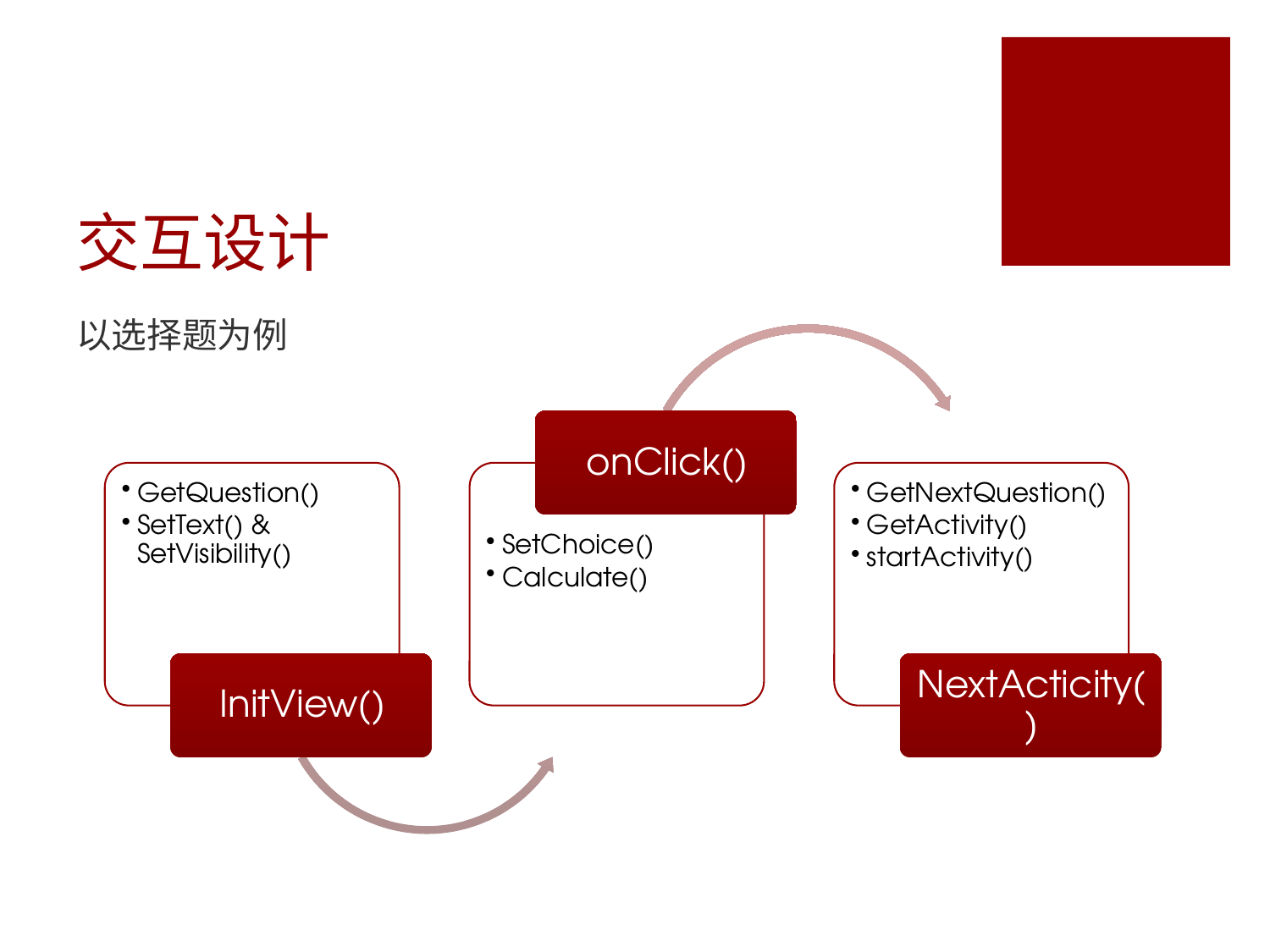

# 交互设计
GetQuestion()
SetText() & SetVisibility()
InitView()
SetChoice()
Calculate()
onClick()
GetNextQuestion()
GetActivity()
startActivity()
NextActicity()
以选择题为例